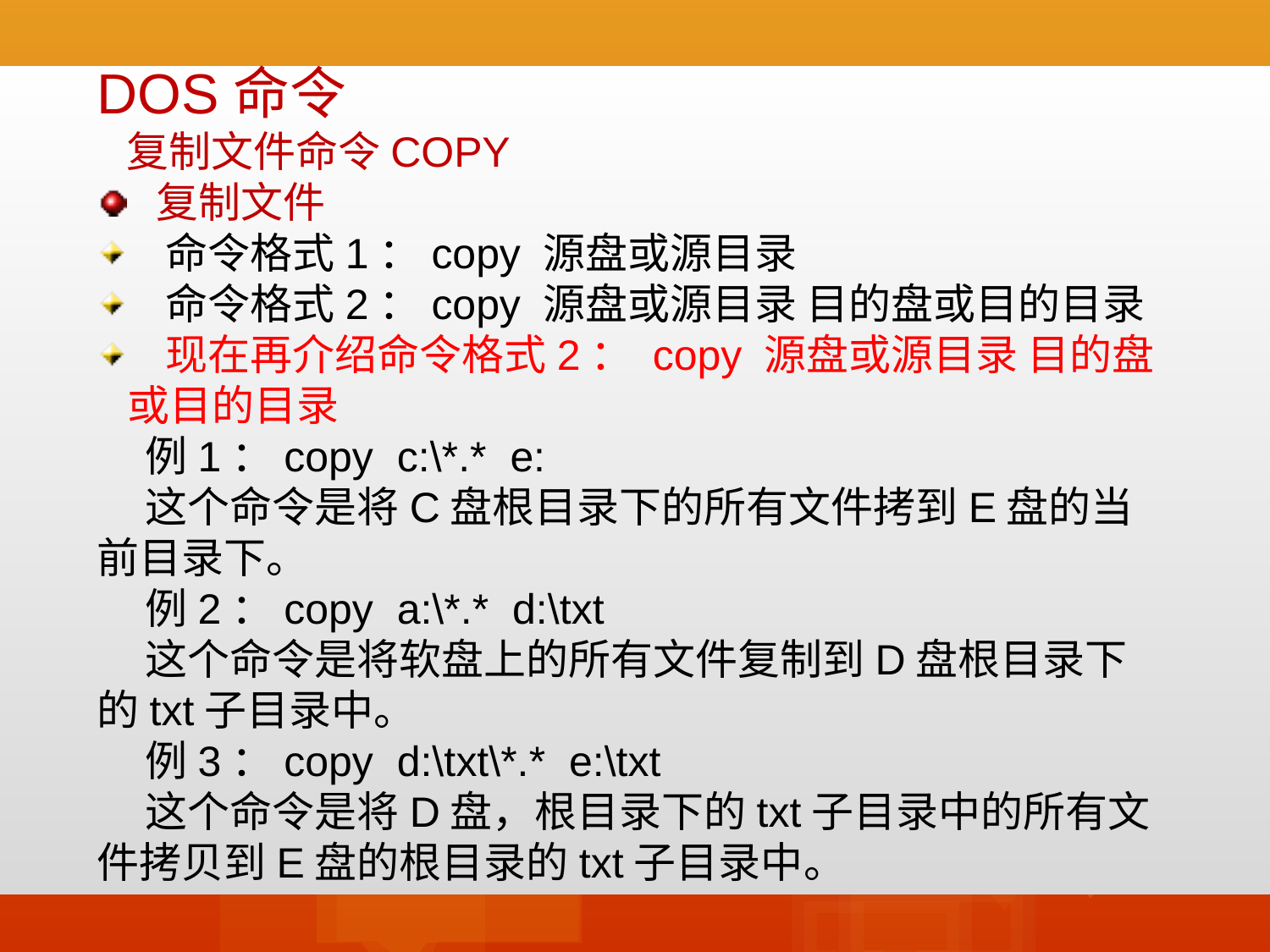

DOS命令
  复制文件命令COPY
  复制文件
   命令格式1：copy 源盘或源目录
   命令格式2：copy 源盘或源目录 目的盘或目的目录
   现在再介绍命令格式2： copy 源盘或源目录 目的盘或目的目录
    例1：copy  c:\*.*  e:
    这个命令是将C盘根目录下的所有文件拷到E盘的当前目录下。
    例2：copy  a:\*.*  d:\txt
    这个命令是将软盘上的所有文件复制到D盘根目录下的txt子目录中。
    例3：copy  d:\txt\*.*  e:\txt
    这个命令是将D盘，根目录下的txt子目录中的所有文件拷贝到E盘的根目录的txt子目录中。